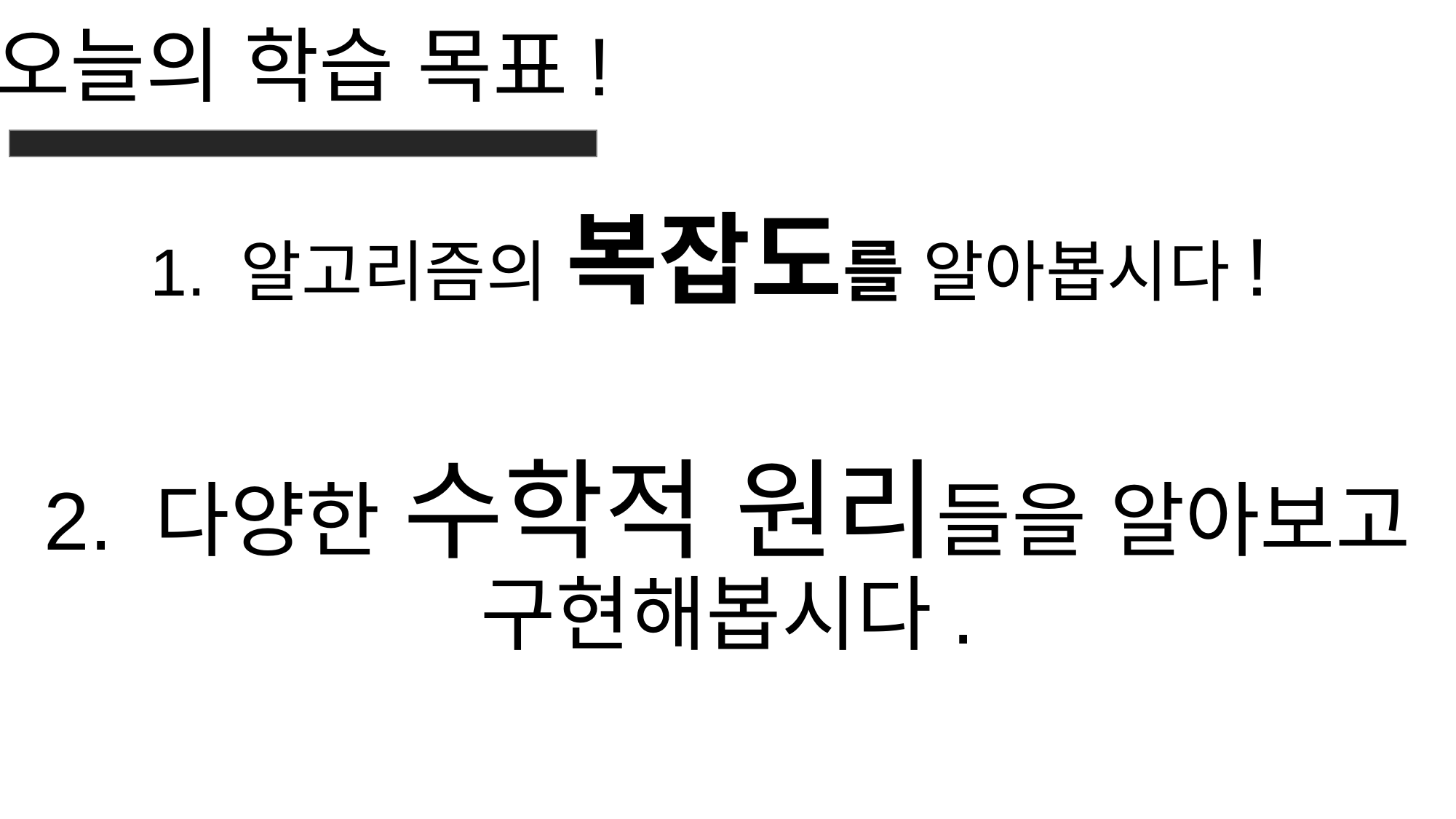

오늘의 학습 목표!

1. 알고리즘의 복잡도를 알아봅시다!
2. 다양한 수학적 원리들을 알아보고
구현해봅시다.